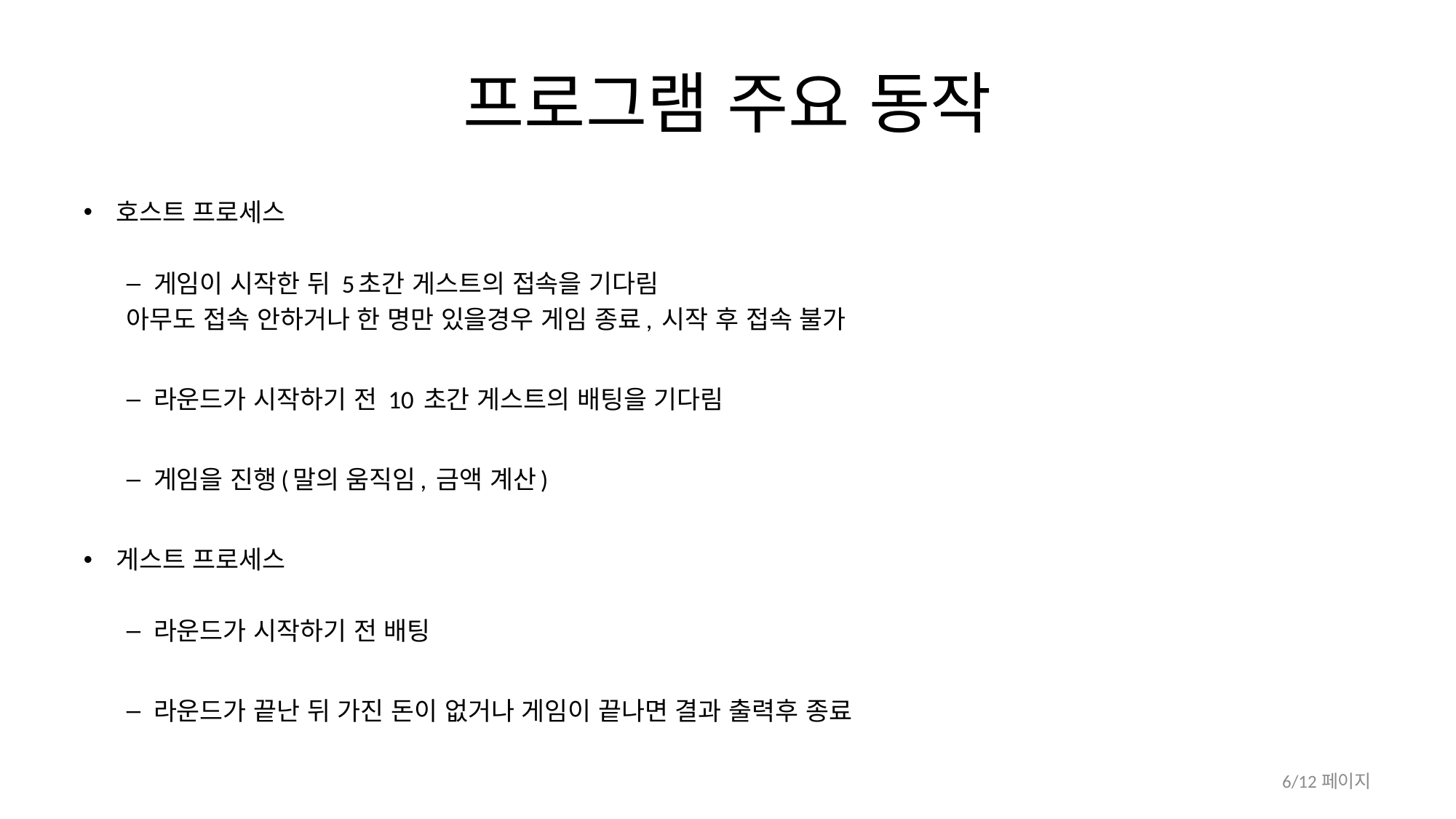

# 프로그램 주요 동작
호스트 프로세스

게임이 시작한 뒤 5초간 게스트의 접속을 기다림
	아무도 접속 안하거나 한 명만 있을경우 게임 종료, 시작 후 접속 불가

라운드가 시작하기 전 10 초간 게스트의 배팅을 기다림

게임을 진행(말의 움직임, 금액 계산)

게스트 프로세스

라운드가 시작하기 전 배팅

라운드가 끝난 뒤 가진 돈이 없거나 게임이 끝나면 결과 출력후 종료

6/12페이지